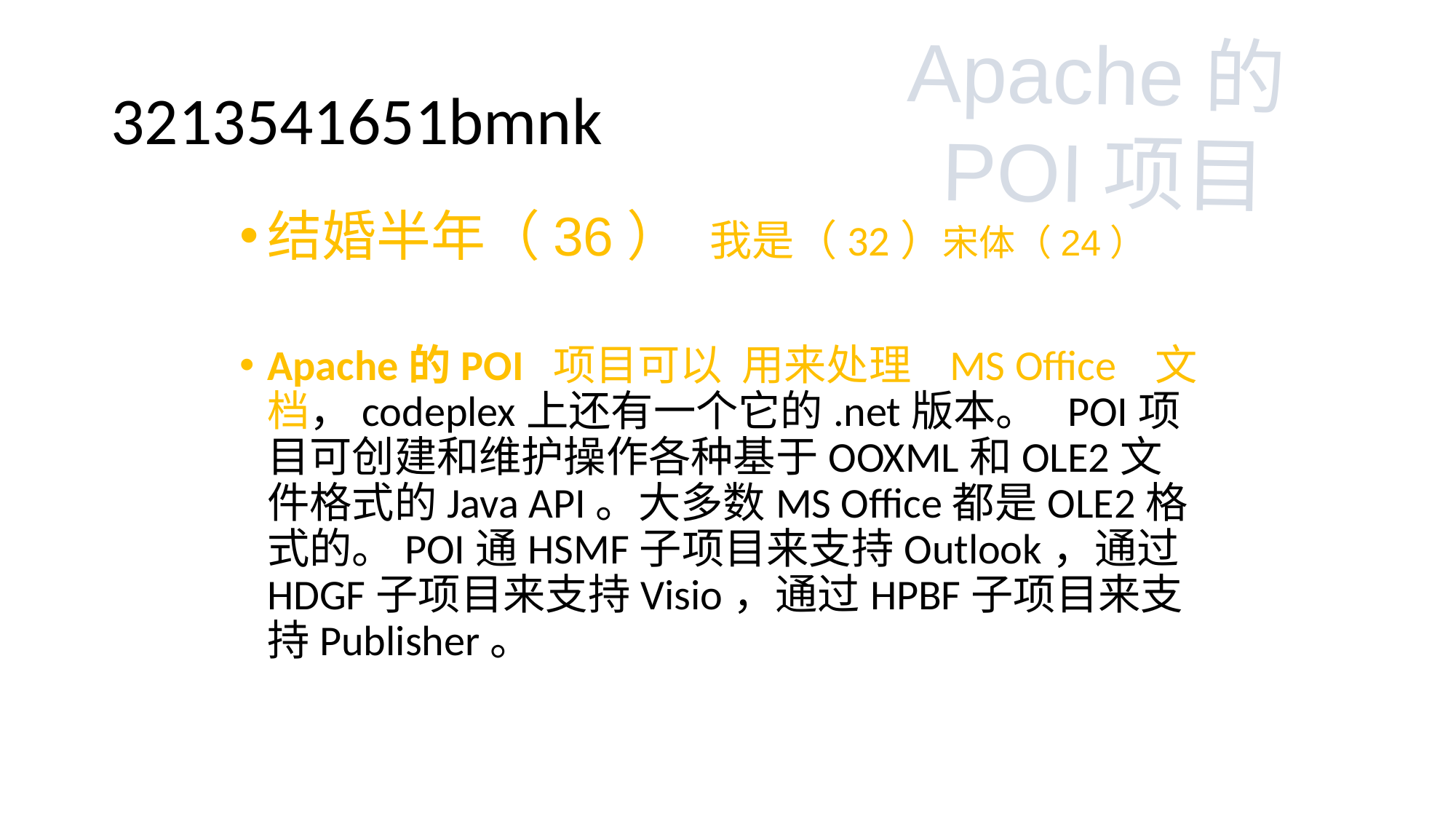

Apache的POI项目
# 3213541651bmnk
结婚半年（36）   我是（32）宋体（24）

Apache的POI  项目可以  用来处理   MS Office   文档，codeplex上还有一个它的.net版本。  POI项目可创建和维护操作各种基于OOXML和OLE2文件格式的Java API。大多数MS Office都是OLE2格式的。POI通HSMF子项目来支持Outlook，通过HDGF子项目来支持Visio，通过HPBF子项目来支持Publisher。